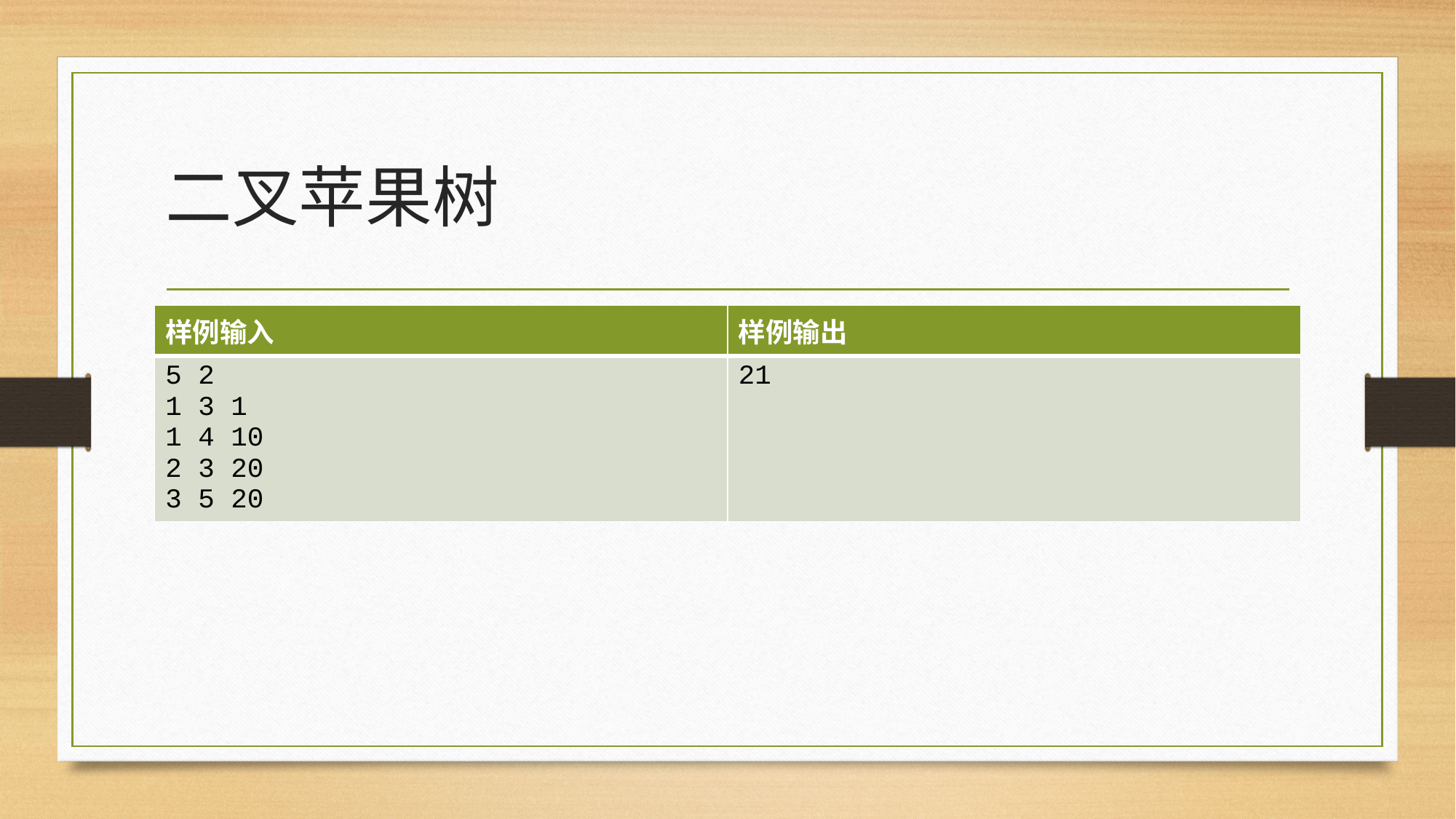

# 二叉苹果树
| 样例输入 | 样例输出 |
| --- | --- |
| 5 2 1 3 1 1 4 10 2 3 20 3 5 20 | 21 |